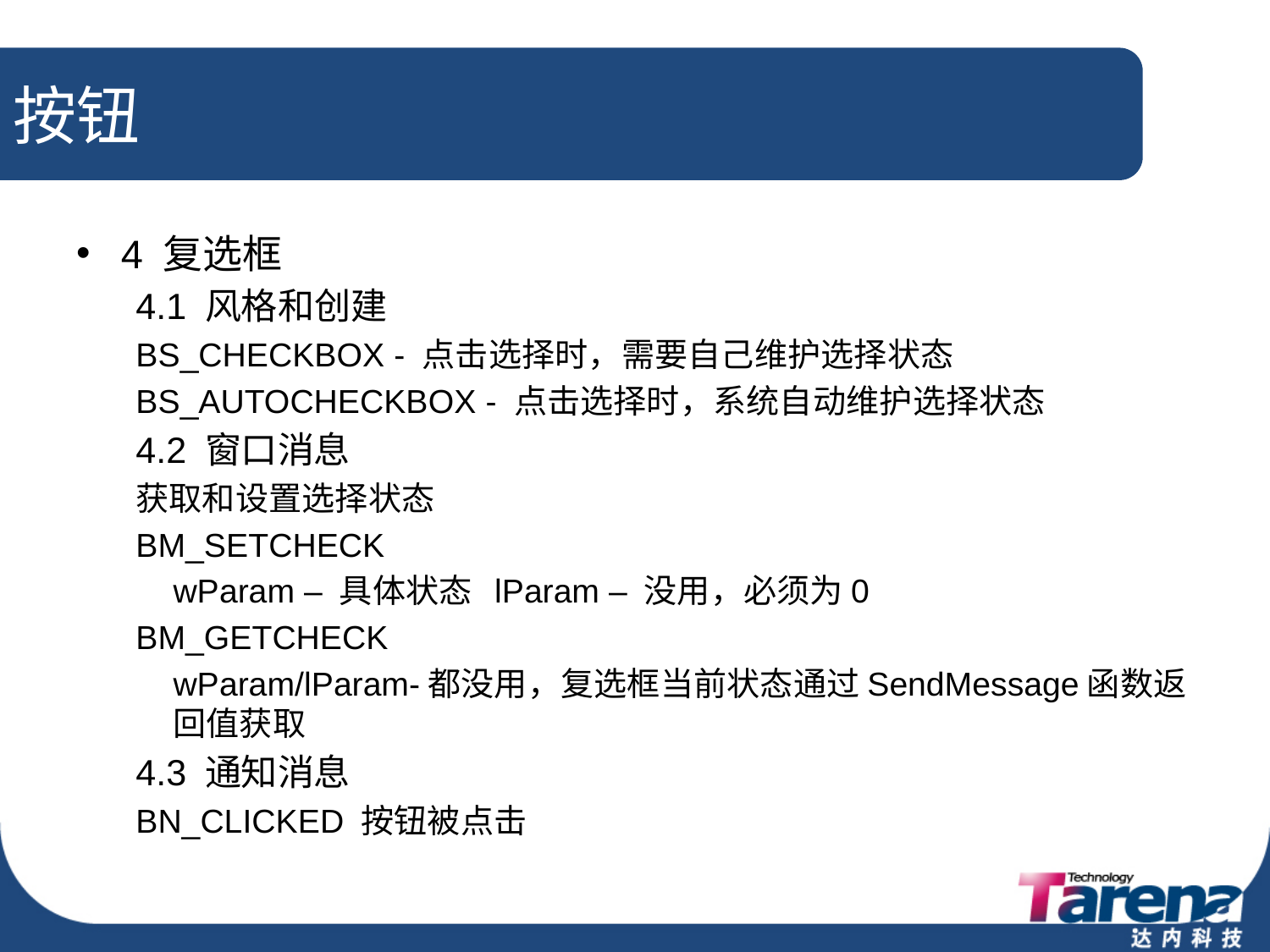

# 按钮
4 复选框
4.1 风格和创建
BS_CHECKBOX - 点击选择时，需要自己维护选择状态
BS_AUTOCHECKBOX - 点击选择时，系统自动维护选择状态
4.2 窗口消息
获取和设置选择状态
BM_SETCHECK
    wParam – 具体状态  lParam – 没用，必须为0
BM_GETCHECK
    wParam/lParam-都没用，复选框当前状态通过SendMessage函数返回值获取
4.3 通知消息
BN_CLICKED 按钮被点击